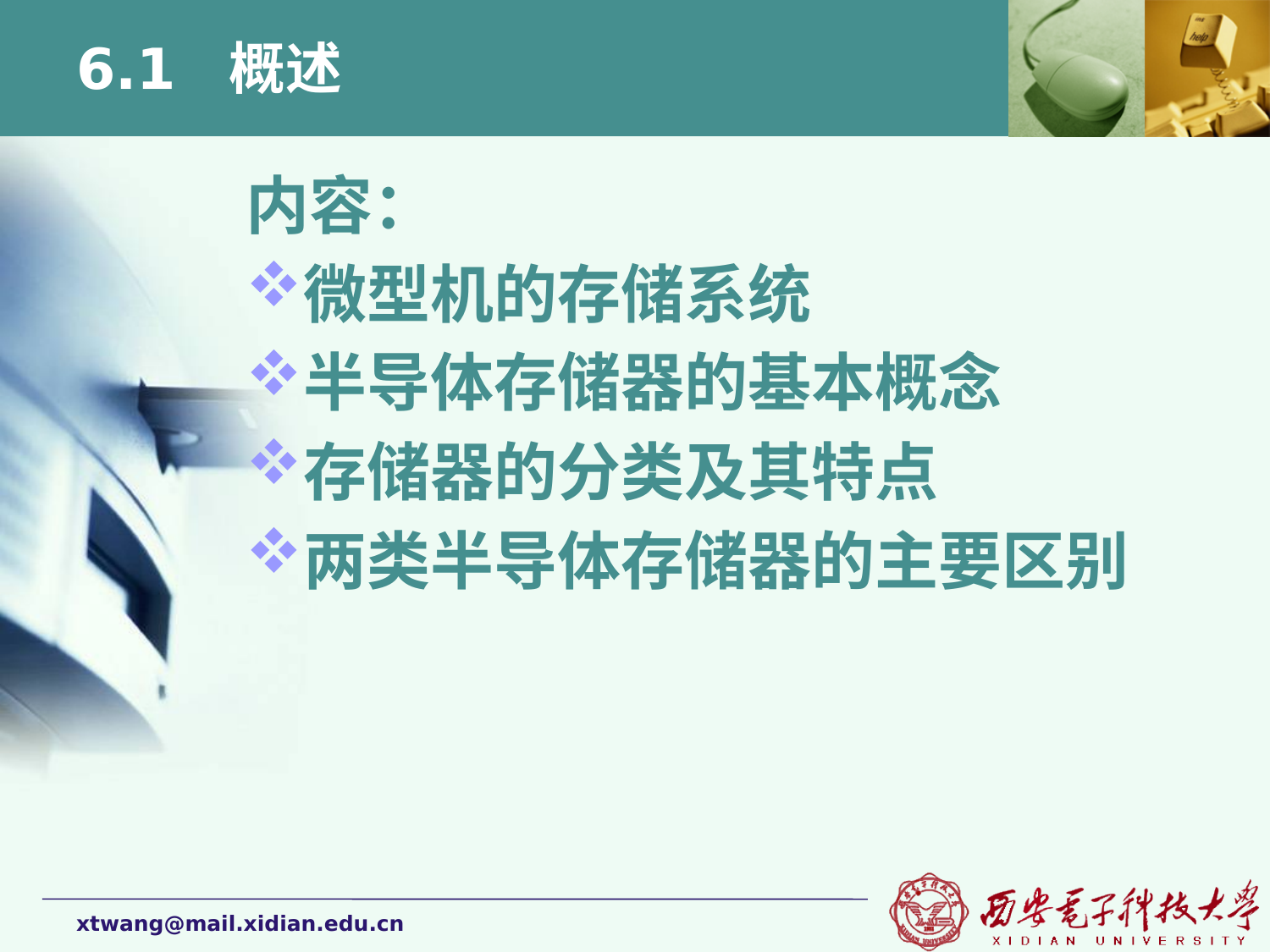

# 6.1  概述
内容：
微型机的存储系统
半导体存储器的基本概念
存储器的分类及其特点
两类半导体存储器的主要区别
xtwang@mail.xidian.edu.cn